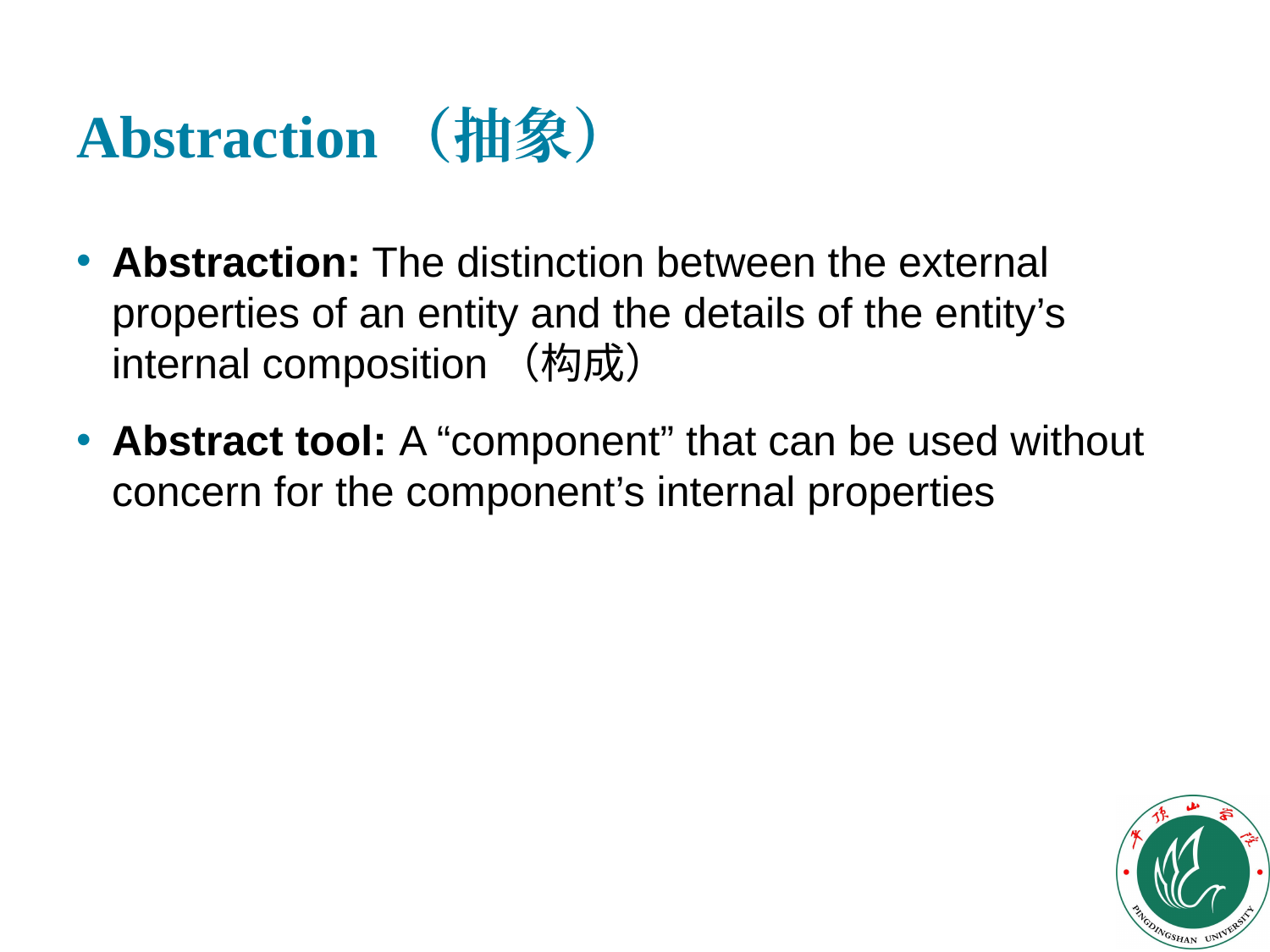

# Abstraction（抽象）
Abstraction: The distinction between the external properties of an entity and the details of the entity’s internal composition（构成）
Abstract tool: A “component” that can be used without concern for the component’s internal properties